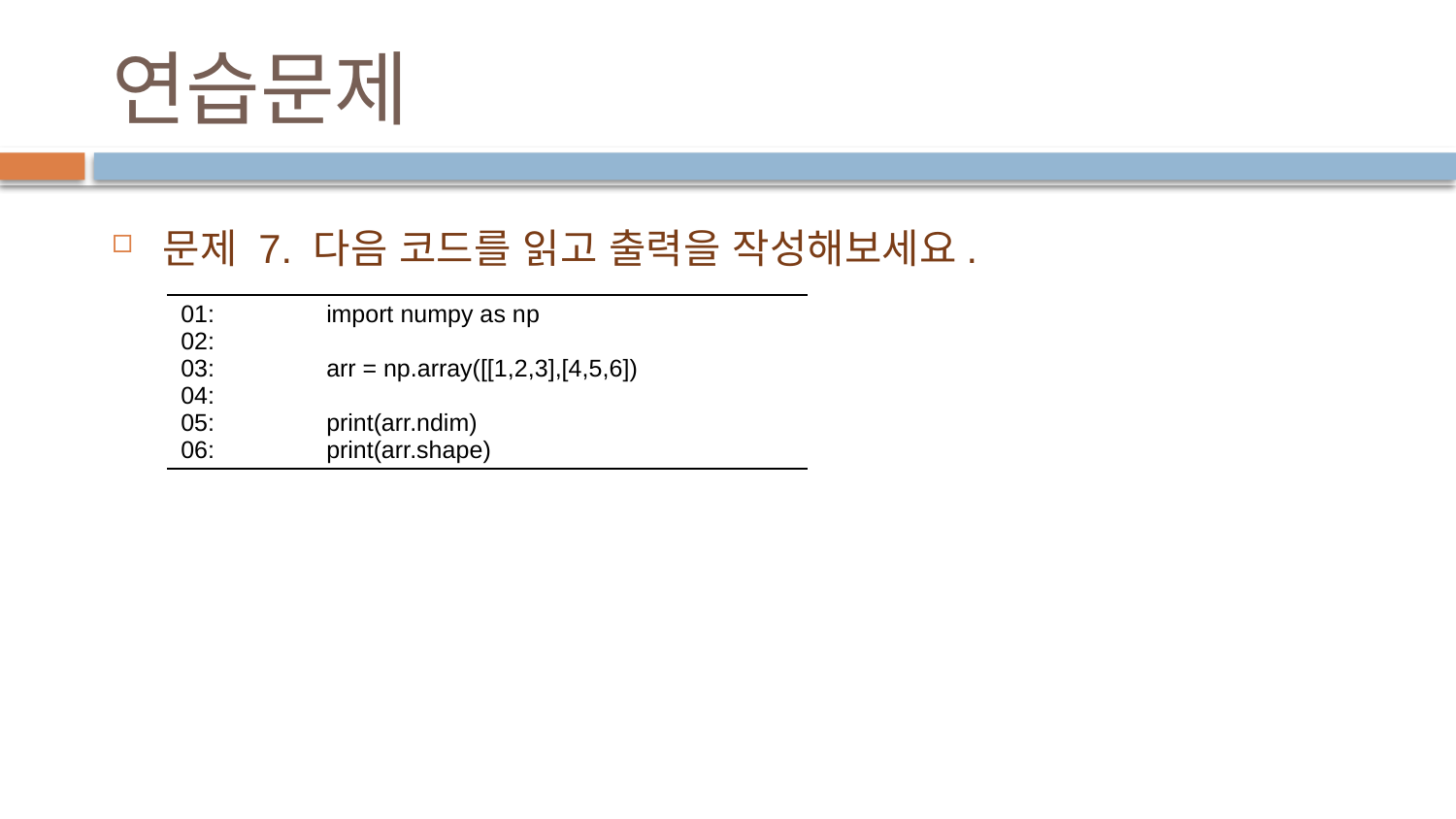

# 연습문제
문제 7. 다음 코드를 읽고 출력을 작성해보세요.
| 01: import numpy as np 02: 03: arr = np.array([[1,2,3],[4,5,6]) 04: 05: print(arr.ndim) 06: print(arr.shape) |
| --- |